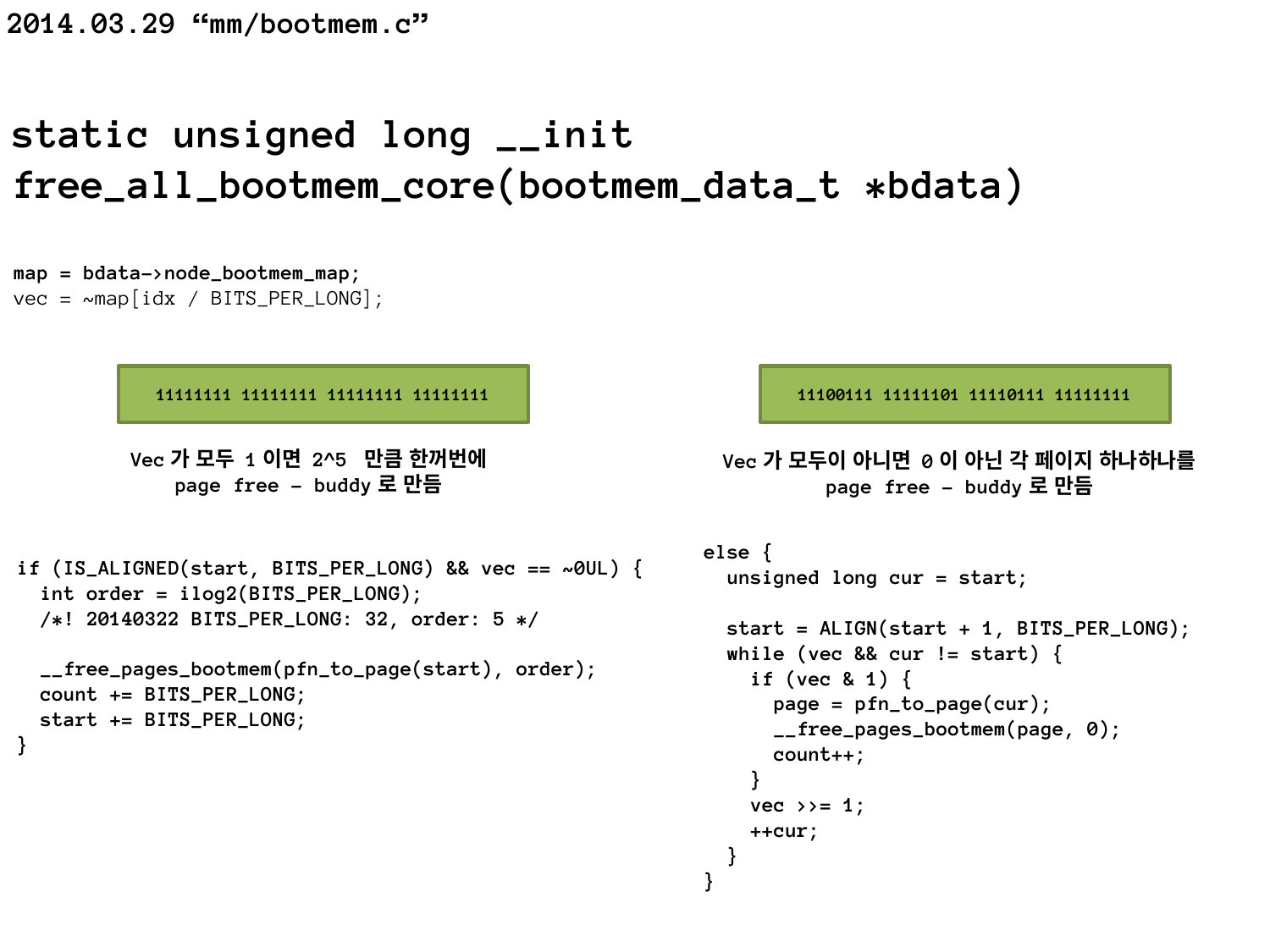

# 2014.03.29 “mm/bootmem.c”
static unsigned long __init free_all_bootmem_core(bootmem_data_t *bdata)
map = bdata->node_bootmem_map;
vec = ~map[idx / BITS_PER_LONG];
11111111 11111111 11111111 11111111
Vec가 모두 1이면 2^5 만큼 한꺼번에
page free - buddy로 만듬
if (IS_ALIGNED(start, BITS_PER_LONG) && vec == ~0UL) {
  int order = ilog2(BITS_PER_LONG);
  /*! 20140322 BITS_PER_LONG: 32, order: 5 */

  __free_pages_bootmem(pfn_to_page(start), order);
  count += BITS_PER_LONG;
  start += BITS_PER_LONG;
}
11100111 11111101 11110111 11111111
Vec가 모두이 아니면 0이 아닌 각 페이지 하나하나를
page free - buddy로 만듬
else {
  unsigned long cur = start;

  start = ALIGN(start + 1, BITS_PER_LONG);
  while (vec && cur != start) {
    if (vec & 1) {
      page = pfn_to_page(cur);
      __free_pages_bootmem(page, 0);
      count++;
    }
    vec >>= 1;
    ++cur;
  }
}